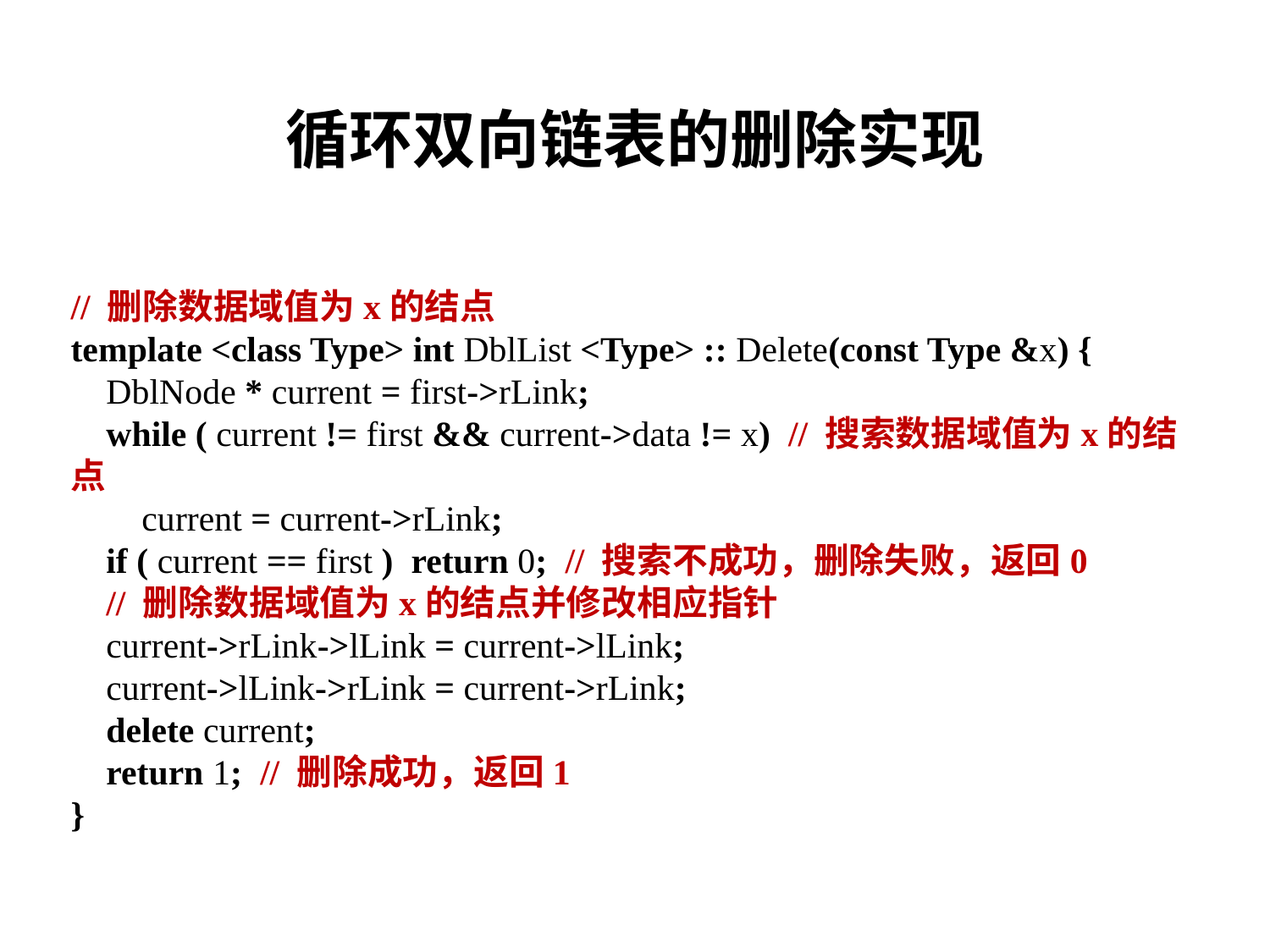

# 循环双向链表的删除实现
// 删除数据域值为x的结点
template <class Type> int DblList <Type> :: Delete(const Type &x) {
    DblNode * current = first->rLink;
    while ( current != first && current->data != x)  // 搜索数据域值为x的结点
        current = current->rLink;
    if ( current == first )  return 0;  // 搜索不成功，删除失败，返回0
    // 删除数据域值为x的结点并修改相应指针
    current->rLink->lLink = current->lLink;
    current->lLink->rLink = current->rLink;
    delete current;
    return 1;  // 删除成功，返回1
}